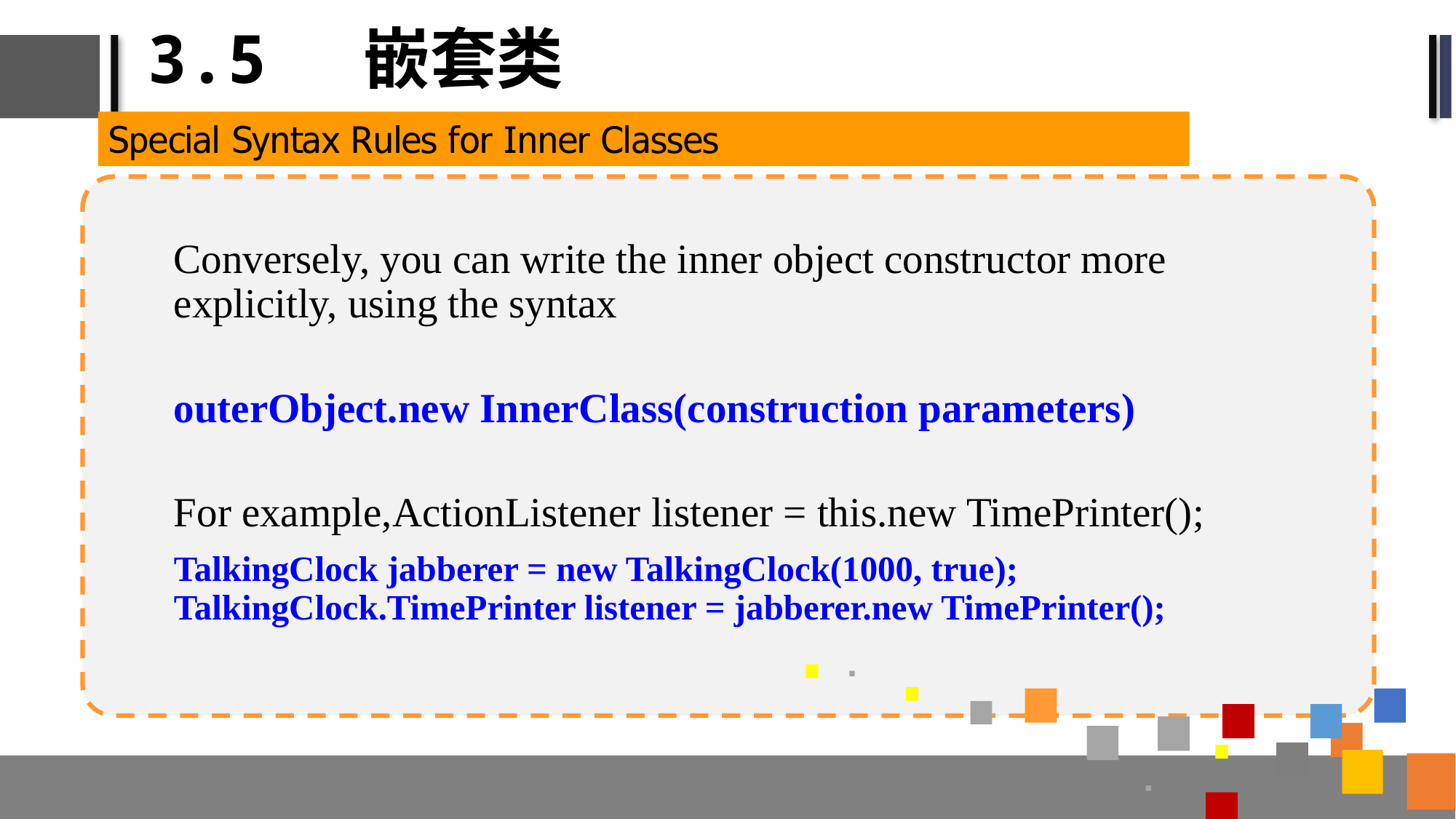

# 3.5  嵌套类
Special Syntax Rules for Inner Classes

Conversely, you can write the inner object constructor more explicitly, using the syntax
outerObject.new InnerClass(construction parameters)
For example,ActionListener listener = this.new TimePrinter();
TalkingClock jabberer = new TalkingClock(1000, true); TalkingClock.TimePrinter listener = jabberer.new TimePrinter();